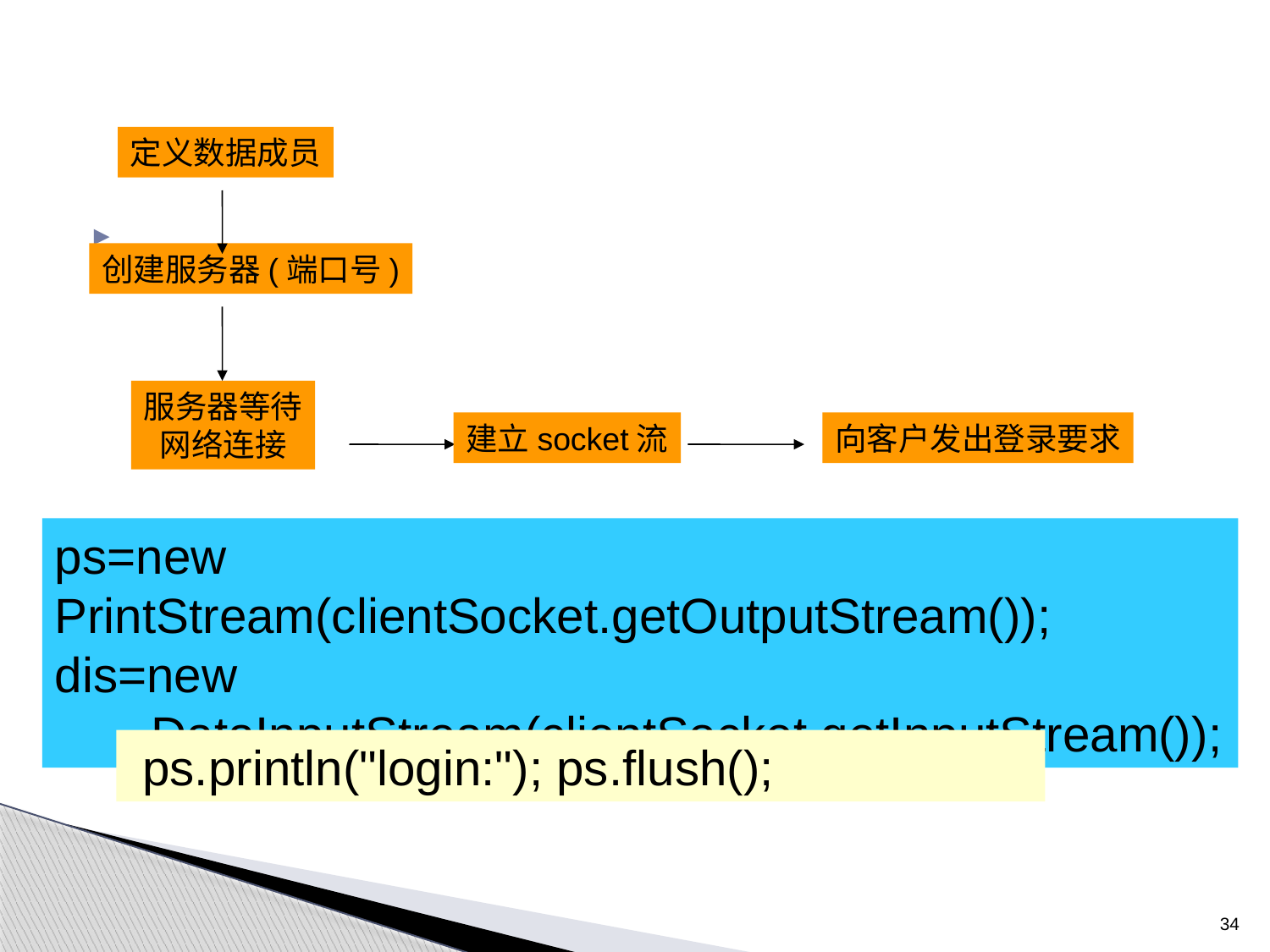

定义数据成员

服务器等待
网络连接
创建服务器(端口号)

.
建立socket流
向客户发出登录要求

ps=new PrintStream(clientSocket.getOutputStream());
dis=new
       DataInputStream(clientSocket.getInputStream());
 ps.println("login:"); ps.flush();
34